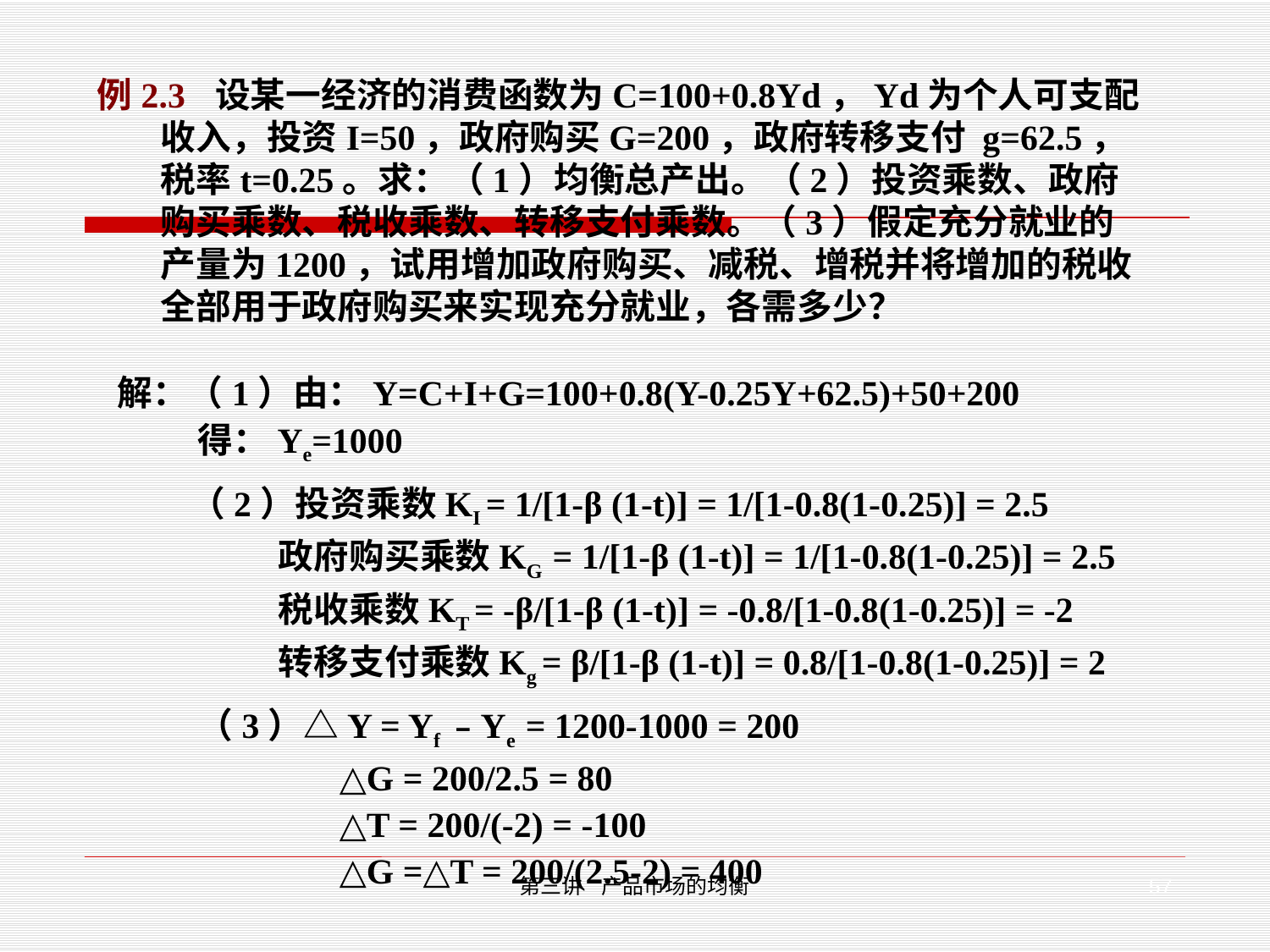

例2.3 设某一经济的消费函数为C=100+0.8Yd，Yd为个人可支配收入，投资I=50，政府购买G=200，政府转移支付 g=62.5，税率t=0.25。求：（1）均衡总产出。（2）投资乘数、政府购买乘数、税收乘数、转移支付乘数。（3）假定充分就业的产量为1200，试用增加政府购买、减税、增税并将增加的税收全部用于政府购买来实现充分就业，各需多少？
解：（1）由：Y=C+I+G=100+0.8(Y-0.25Y+62.5)+50+200
         得：Ye=1000
        （2）投资乘数KI = 1/[1-β (1-t)] = 1/[1-0.8(1-0.25)] = 2.5
                   政府购买乘数KG  = 1/[1-β (1-t)] = 1/[1-0.8(1-0.25)] = 2.5
                   税收乘数KT = -β/[1-β (1-t)] = -0.8/[1-0.8(1-0.25)] = -2
                   转移支付乘数Kg = β/[1-β (1-t)] = 0.8/[1-0.8(1-0.25)] = 2
         （3）△Y = Yf ﹣Ye  = 1200-1000 = 200
                         △G = 200/2.5 = 80
                         △T = 200/(-2) = -100
                         △G =△T = 200/(2.5-2) = 400

57
第三讲    产品市场的均衡